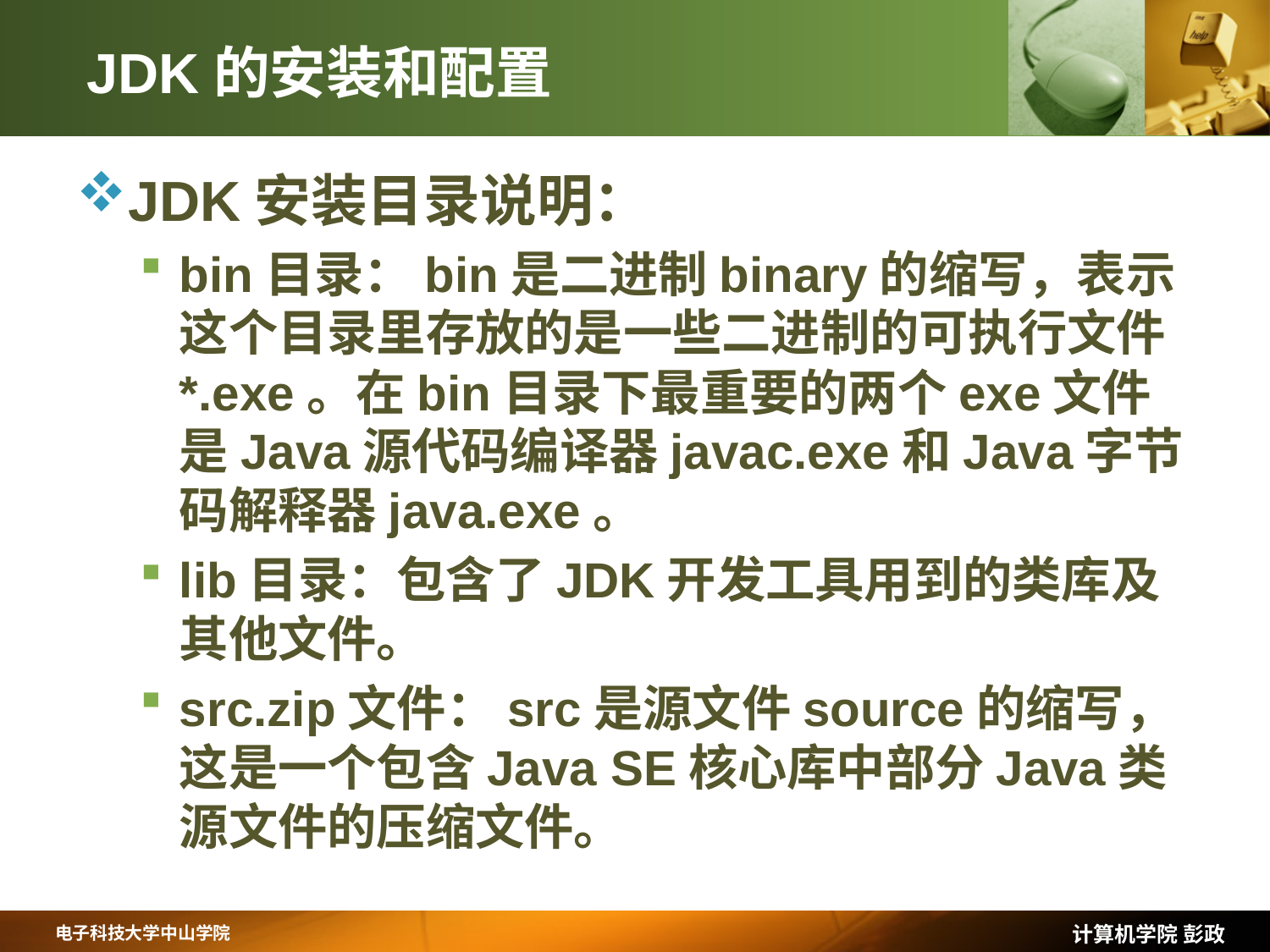

# JDK的安装和配置
JDK安装目录说明：
bin目录：bin是二进制binary的缩写，表示这个目录里存放的是一些二进制的可执行文件*.exe。在bin目录下最重要的两个exe文件是Java源代码编译器javac.exe和Java字节码解释器java.exe。
lib目录：包含了JDK开发工具用到的类库及其他文件。
src.zip文件：src是源文件source的缩写，这是一个包含Java SE核心库中部分Java类源文件的压缩文件。
计算机学院 彭政
电子科技大学中山学院